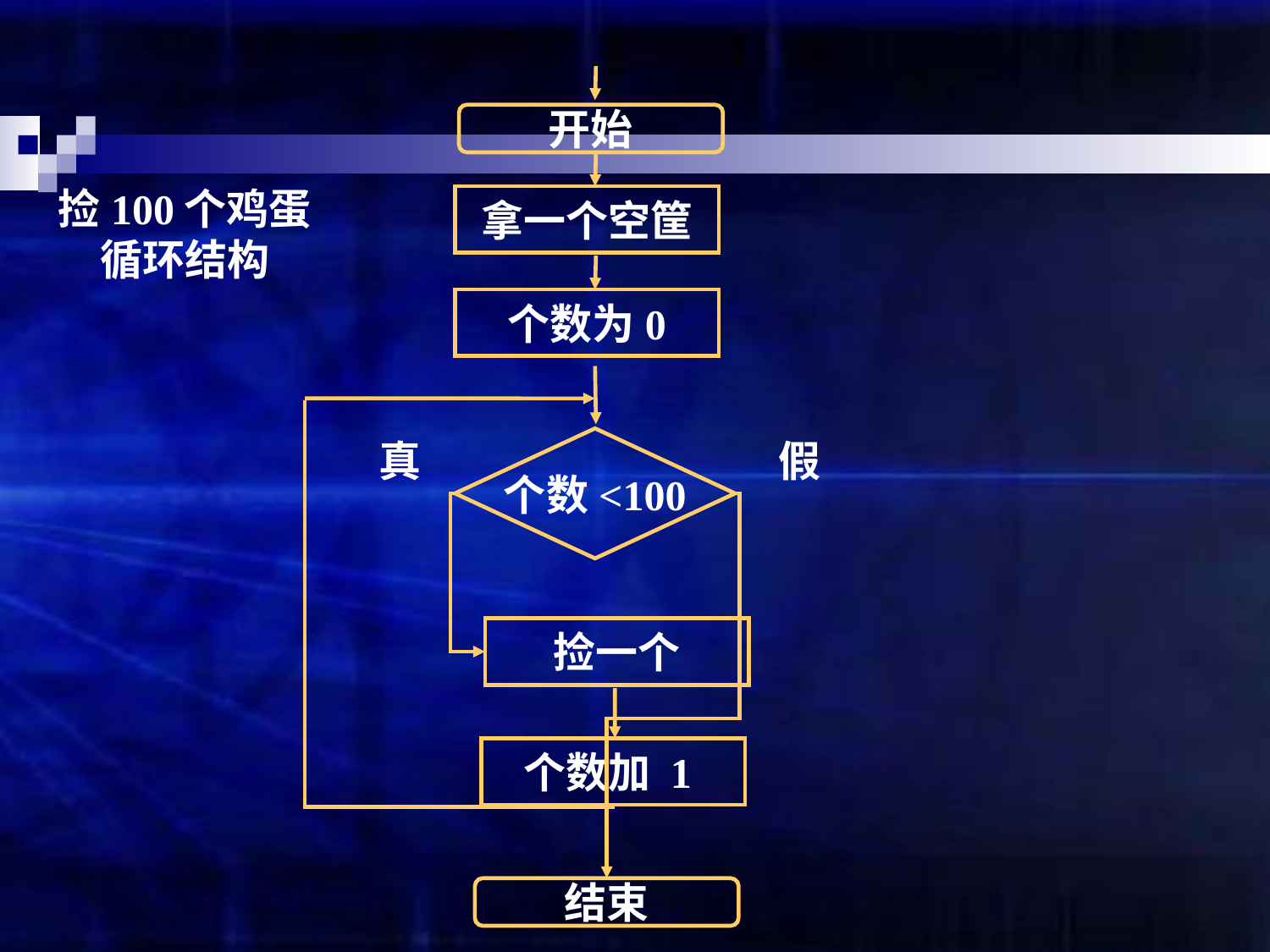

开始

捡100个鸡蛋
循环结构
拿一个空筐

个数为0

真
个数<100
假
捡一个

个数加 1
结束